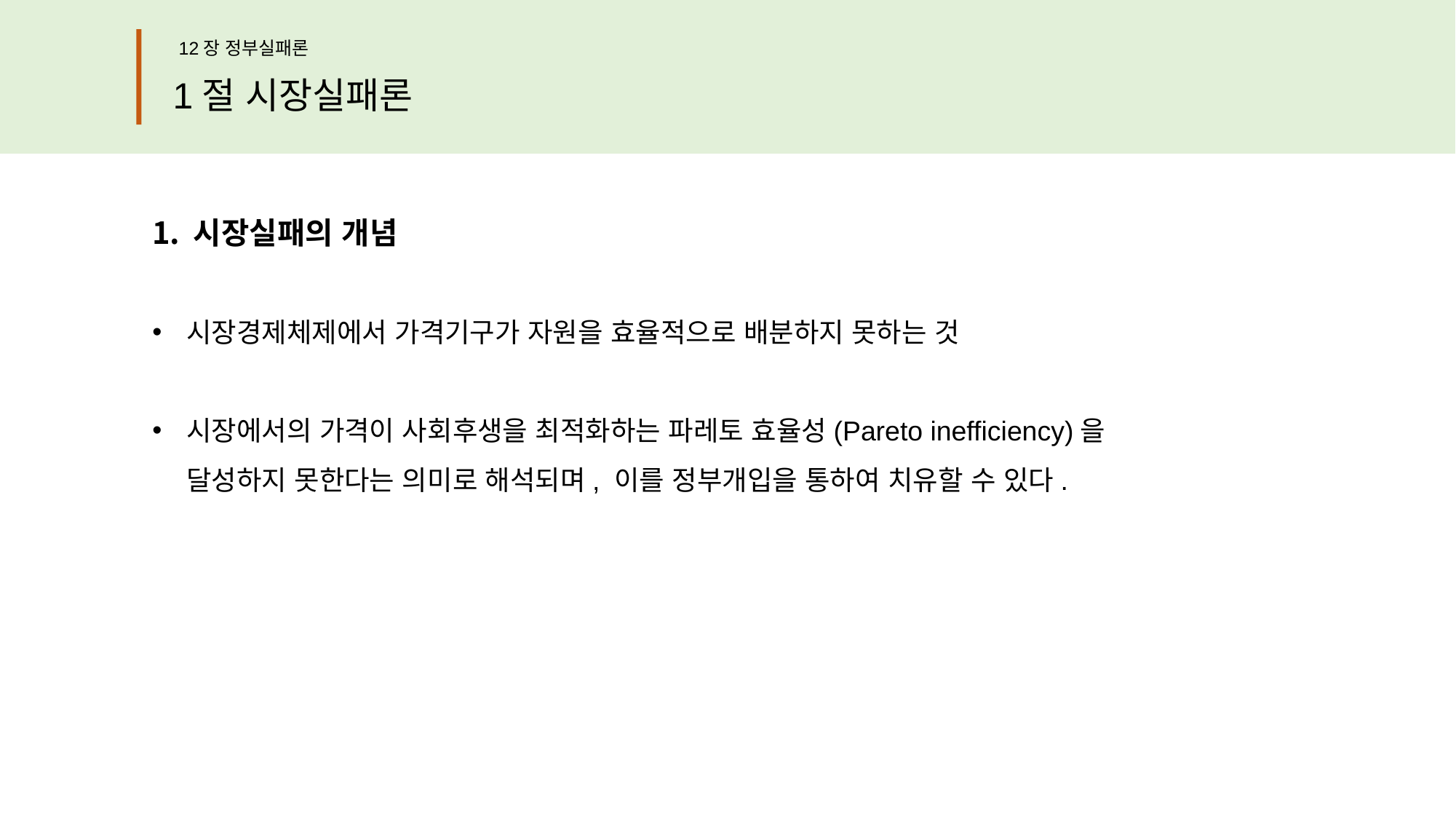

12장 정부실패론
1절 시장실패론
시장실패의 개념

시장경제체제에서 가격기구가 자원을 효율적으로 배분하지 못하는 것

시장에서의 가격이 사회후생을 최적화하는 파레토 효율성(Pareto inefficiency)을      달성하지 못한다는 의미로 해석되며, 이를 정부개입을 통하여 치유할 수 있다.